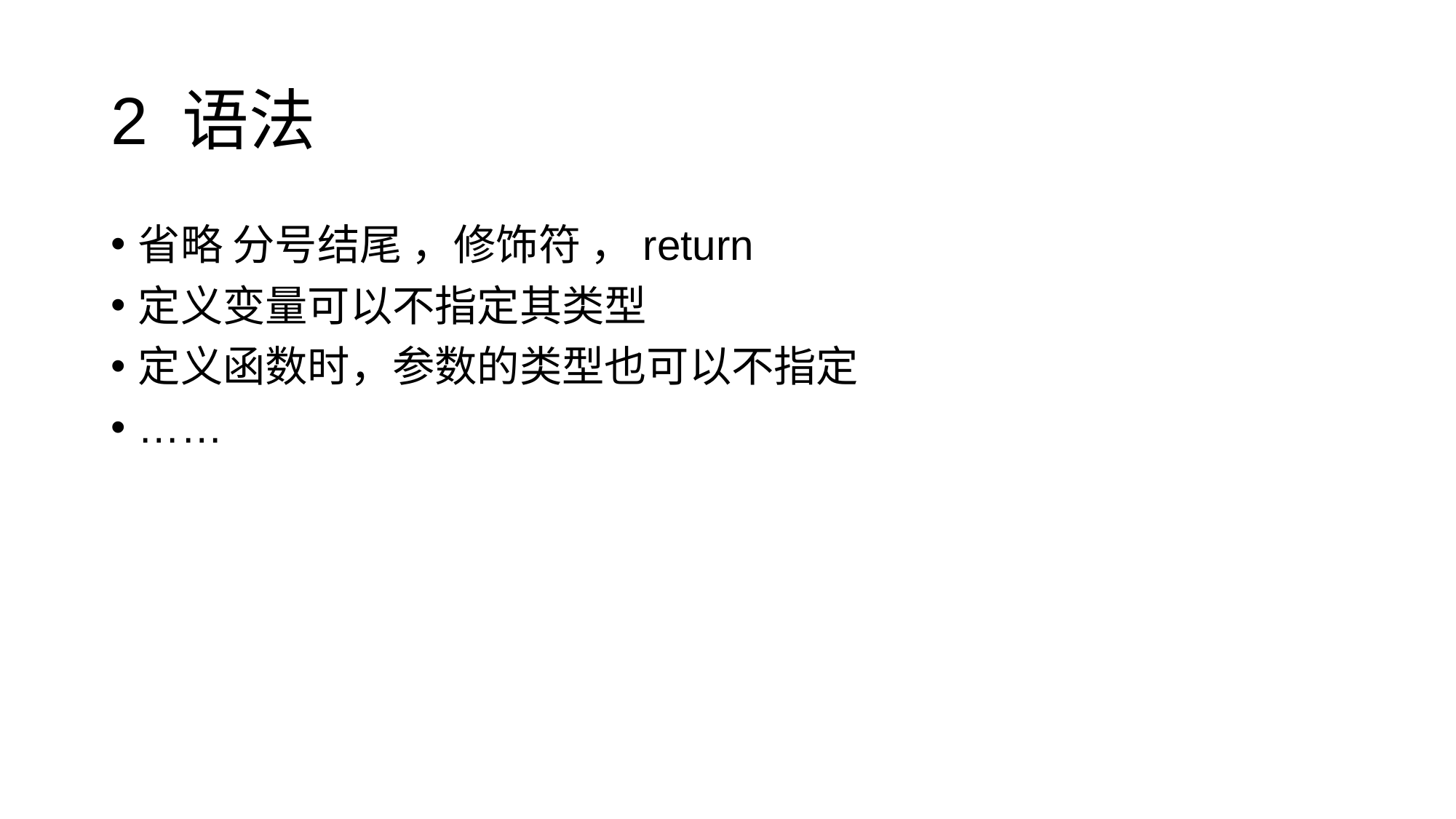

# 2 语法
省略 分号结尾 ，修饰符 ，return
定义变量可以不指定其类型
定义函数时，参数的类型也可以不指定
……